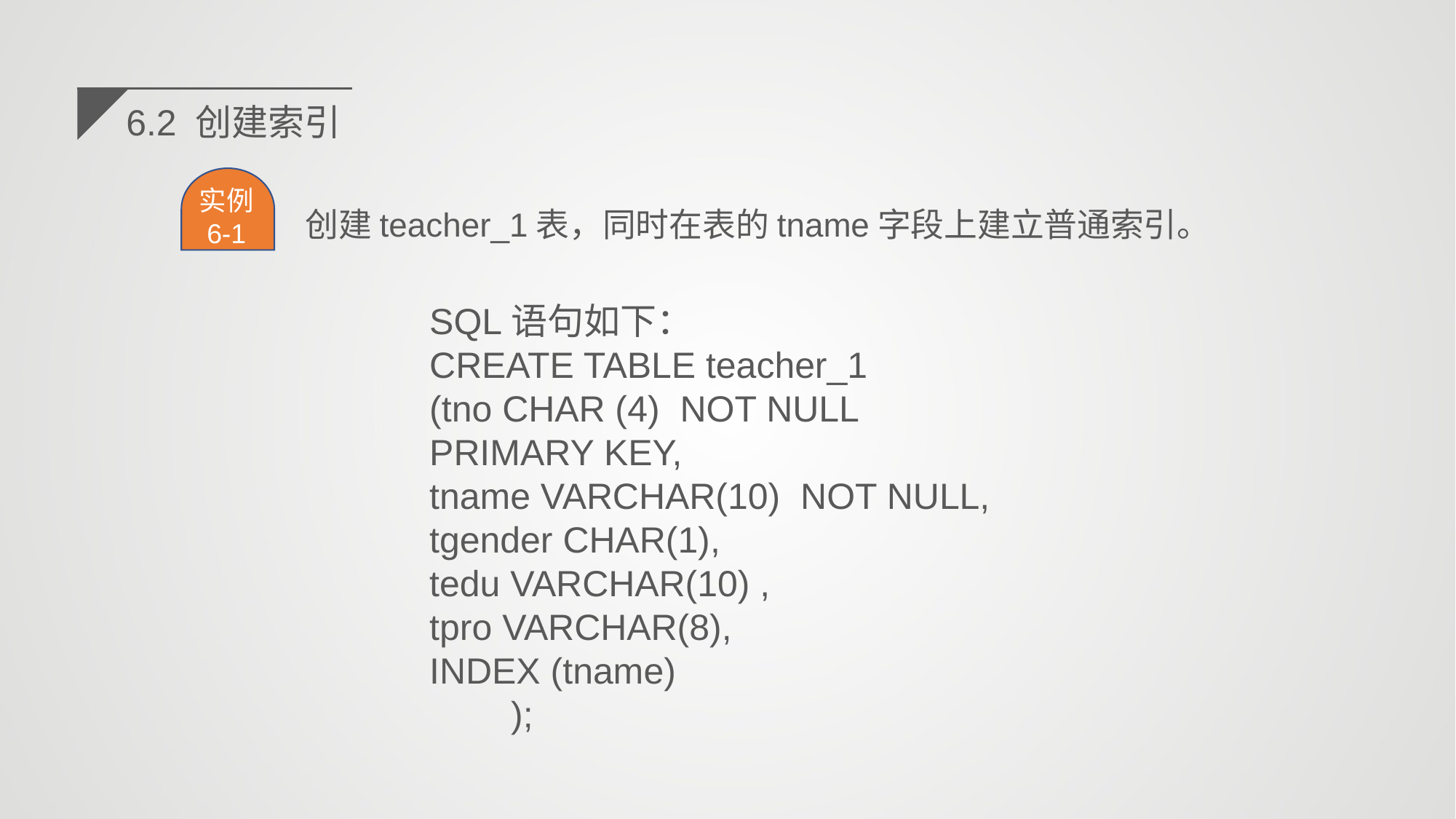

6.2 创建索引

实例
6-1
创建teacher_1表，同时在表的tname字段上建立普通索引。
SQL语句如下：
CREATE TABLE teacher_1
(tno CHAR (4)  NOT NULL  PRIMARY KEY,
tname VARCHAR(10)  NOT NULL,
tgender CHAR(1),
tedu VARCHAR(10) ,
tpro VARCHAR(8),
INDEX (tname)
        );